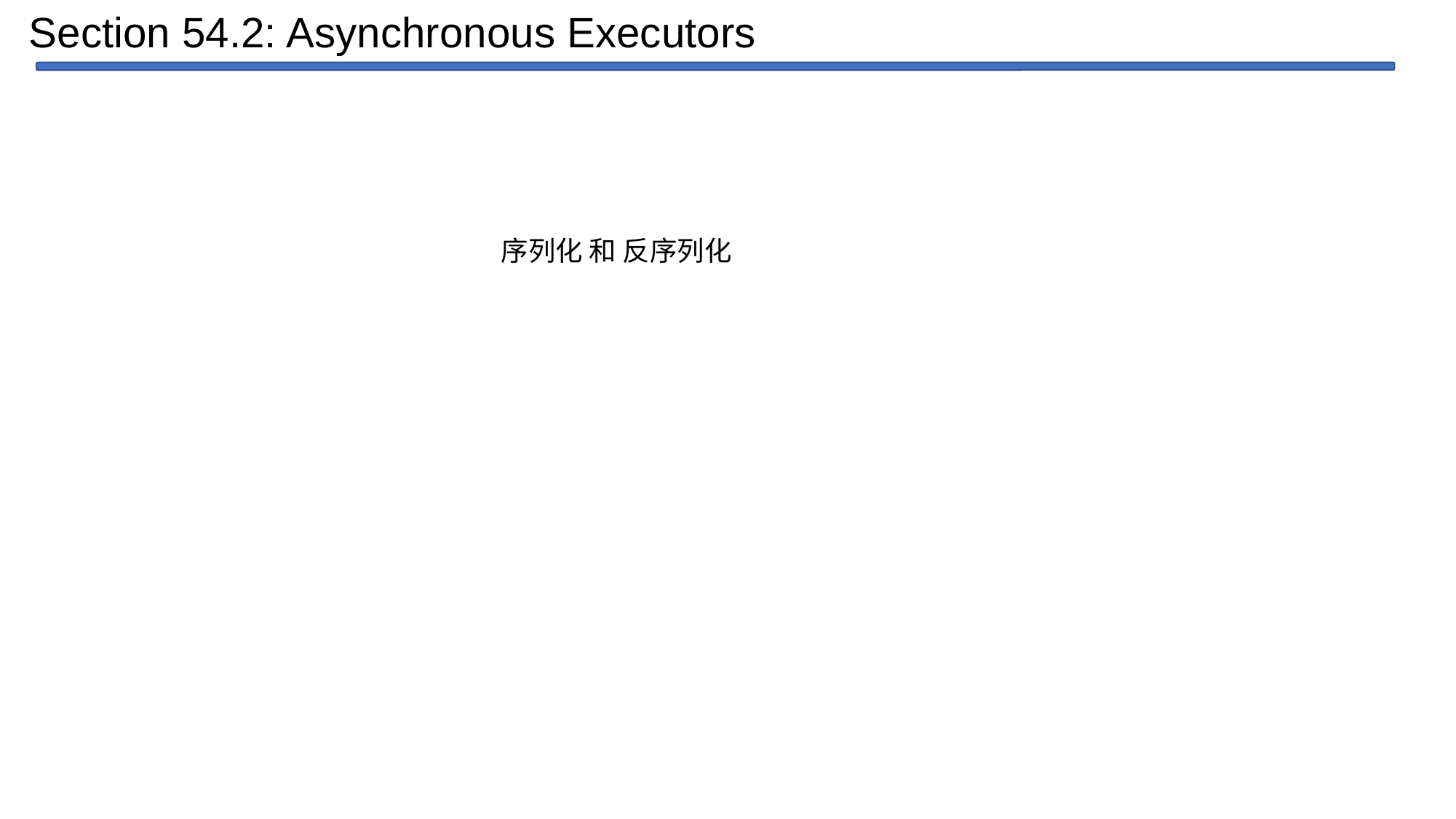

Section 54.2: Asynchronous Executors

序列化 和 反序列化